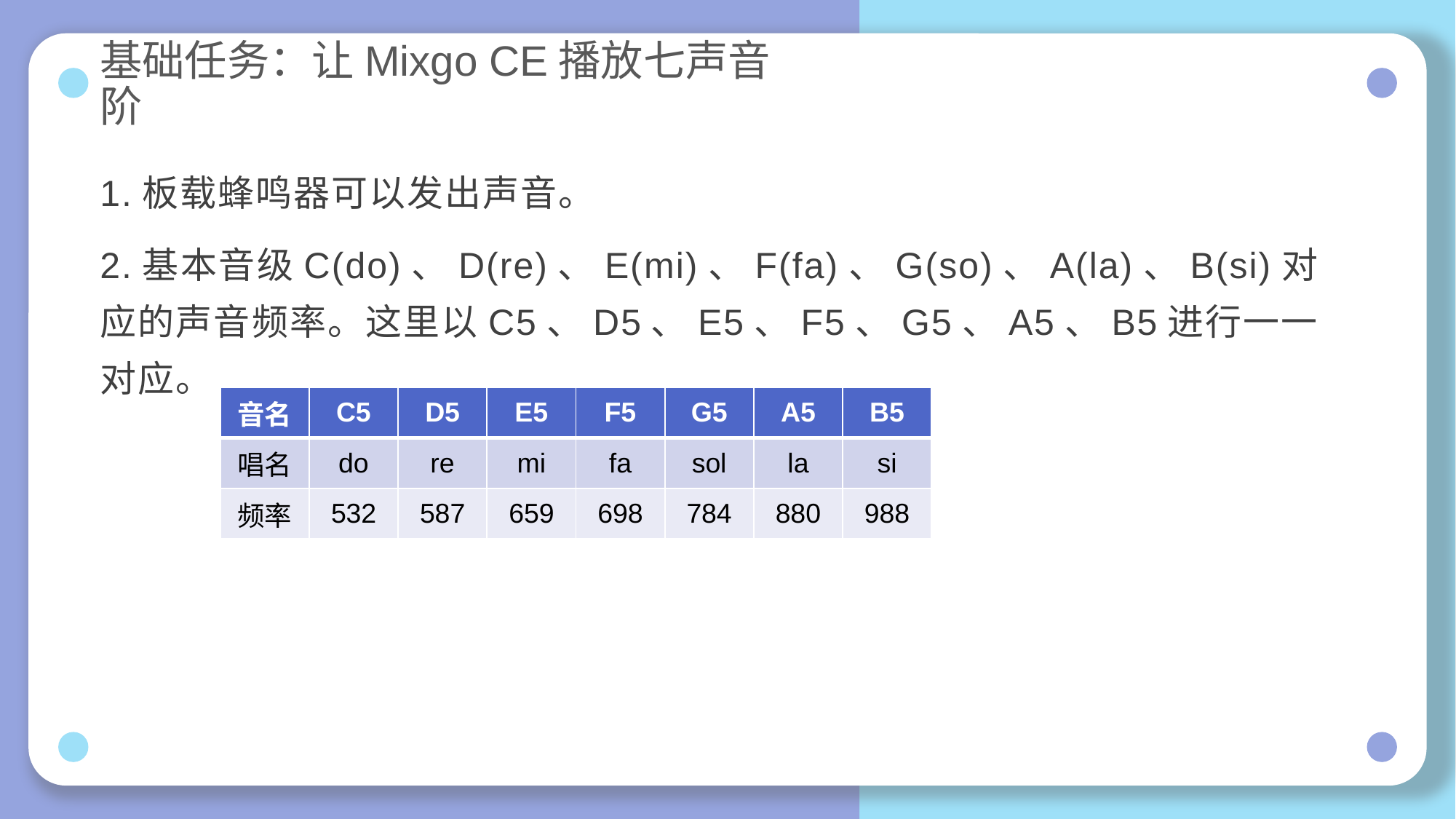

# 基础任务：让Mixgo CE播放七声音阶
1.板载蜂鸣器可以发出声音。
2.基本音级C(do)、D(re)、E(mi)、F(fa)、G(so)、A(la)、B(si)对应的声音频率。这里以C5、D5、E5、F5、G5、A5、B5进行一一对应。

| 音名 | C5 | D5 | E5 | F5 | G5 | A5 | B5 |
| --- | --- | --- | --- | --- | --- | --- | --- |
| 唱名 | do | re | mi | fa | sol | la | si |
| 频率 | 532 | 587 | 659 | 698 | 784 | 880 | 988 |